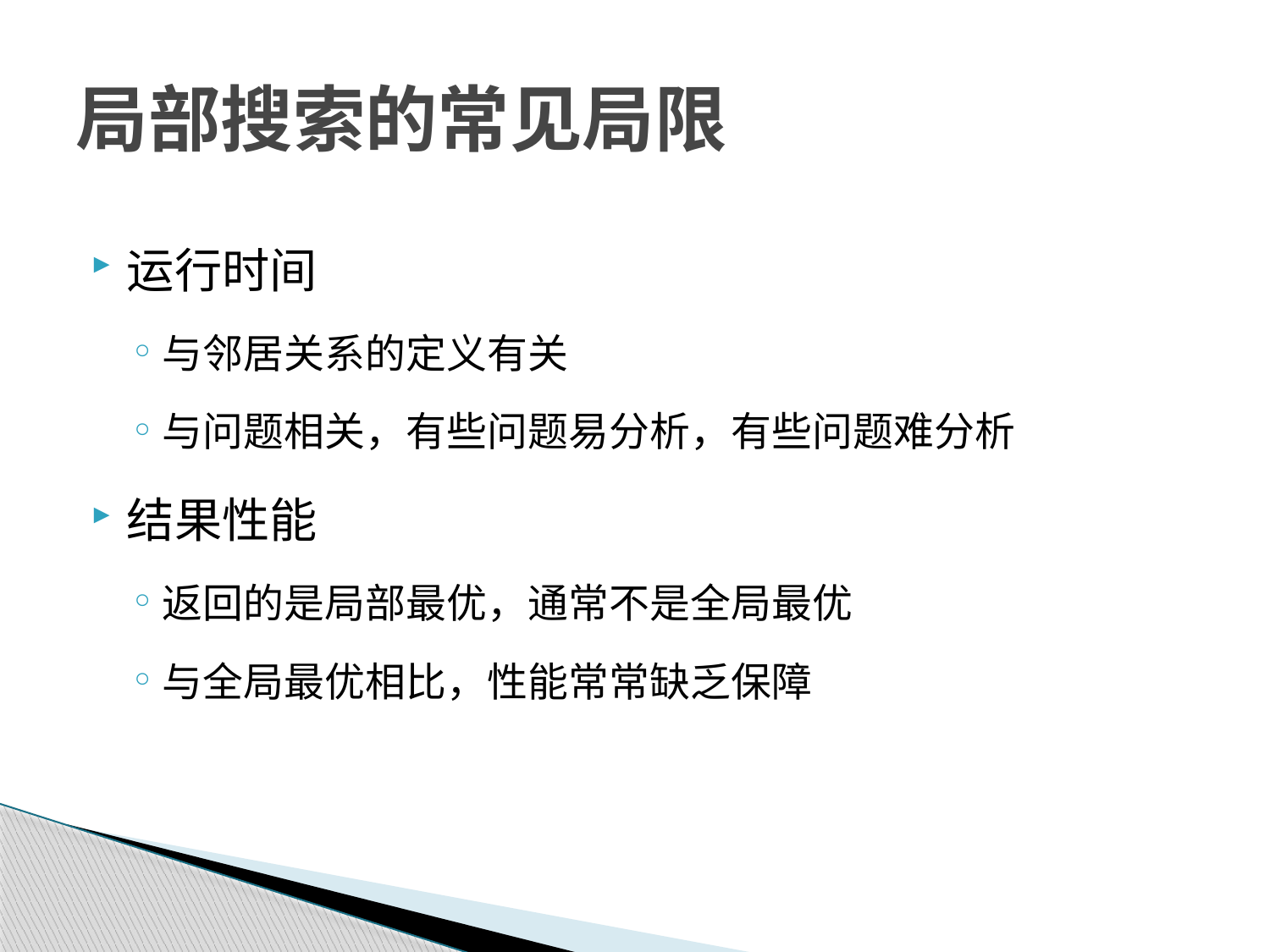

# 局部搜索的常见局限
运行时间
与邻居关系的定义有关
与问题相关，有些问题易分析，有些问题难分析
结果性能
返回的是局部最优，通常不是全局最优
与全局最优相比，性能常常缺乏保障